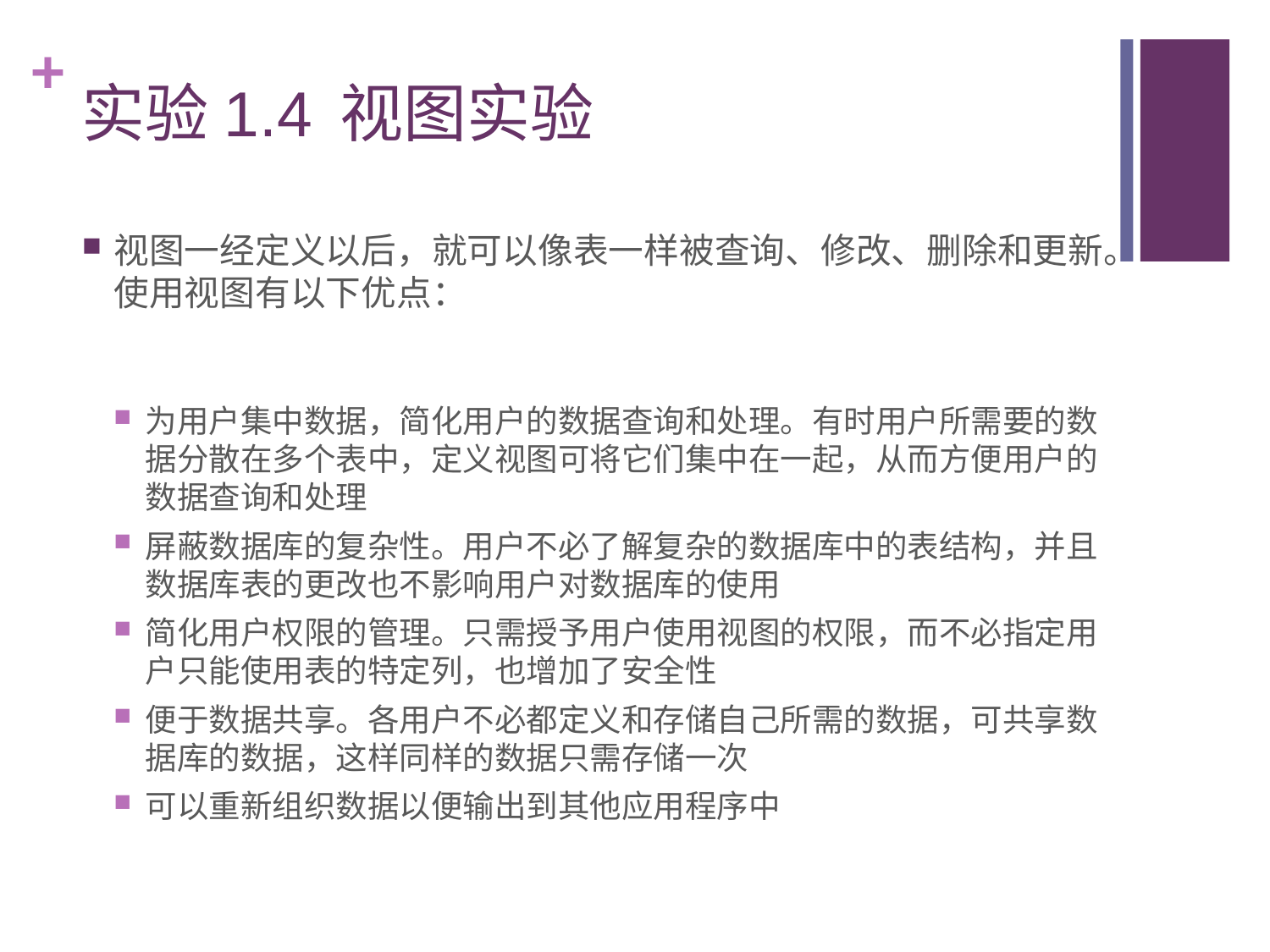

# 实验1.4 视图实验
视图一经定义以后，就可以像表一样被查询、修改、删除和更新。使用视图有以下优点：

为用户集中数据，简化用户的数据查询和处理。有时用户所需要的数据分散在多个表中，定义视图可将它们集中在一起，从而方便用户的数据查询和处理
屏蔽数据库的复杂性。用户不必了解复杂的数据库中的表结构，并且数据库表的更改也不影响用户对数据库的使用
简化用户权限的管理。只需授予用户使用视图的权限，而不必指定用户只能使用表的特定列，也增加了安全性
便于数据共享。各用户不必都定义和存储自己所需的数据，可共享数据库的数据，这样同样的数据只需存储一次
可以重新组织数据以便输出到其他应用程序中